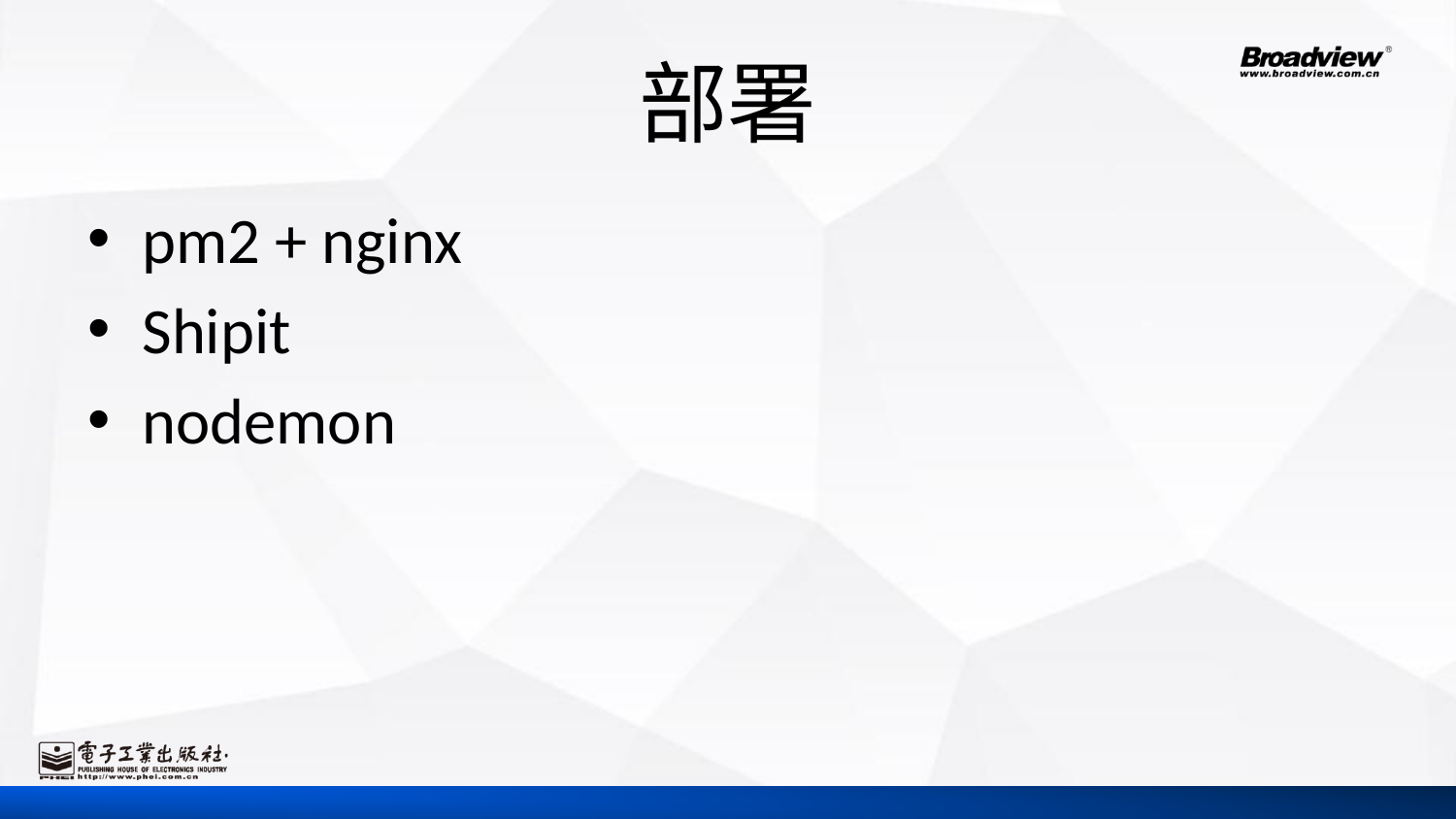

# 部署
pm2 + nginx
Shipit
nodemon